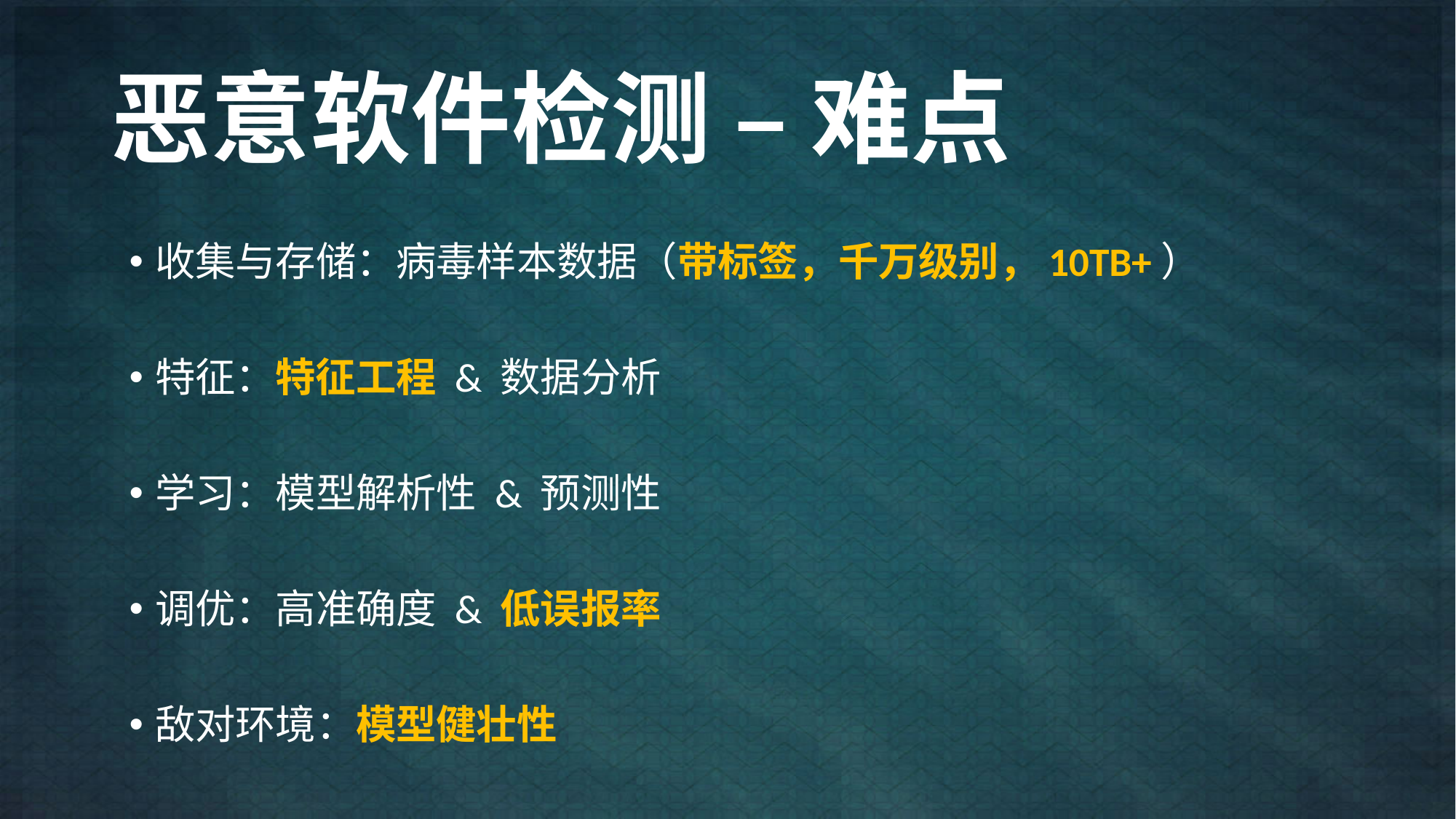

# 恶意软件检测 – 难点

收集与存储：病毒样本数据（带标签，千万级别，10TB+）

特征：特征工程 & 数据分析

学习：模型解析性 & 预测性

调优：高准确度 & 低误报率

敌对环境：模型健壮性